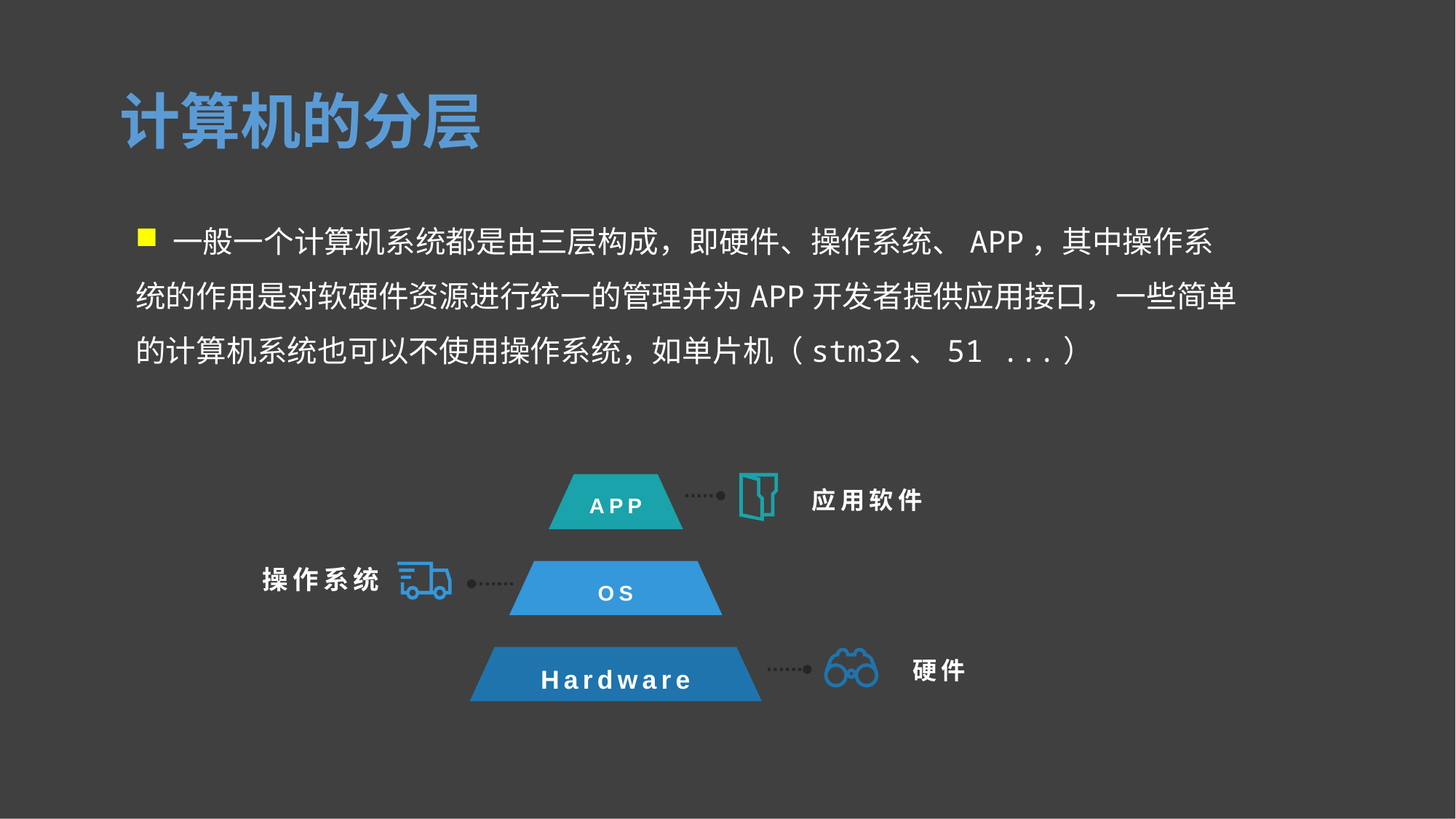

计算机的分层
 一般一个计算机系统都是由三层构成，即硬件、操作系统、APP，其中操作系统的作用是对软硬件资源进行统一的管理并为APP开发者提供应用接口，一些简单的计算机系统也可以不使用操作系统，如单片机（stm32、51 ...）
应用软件

APP

操作系统

OS

硬件

Hardware